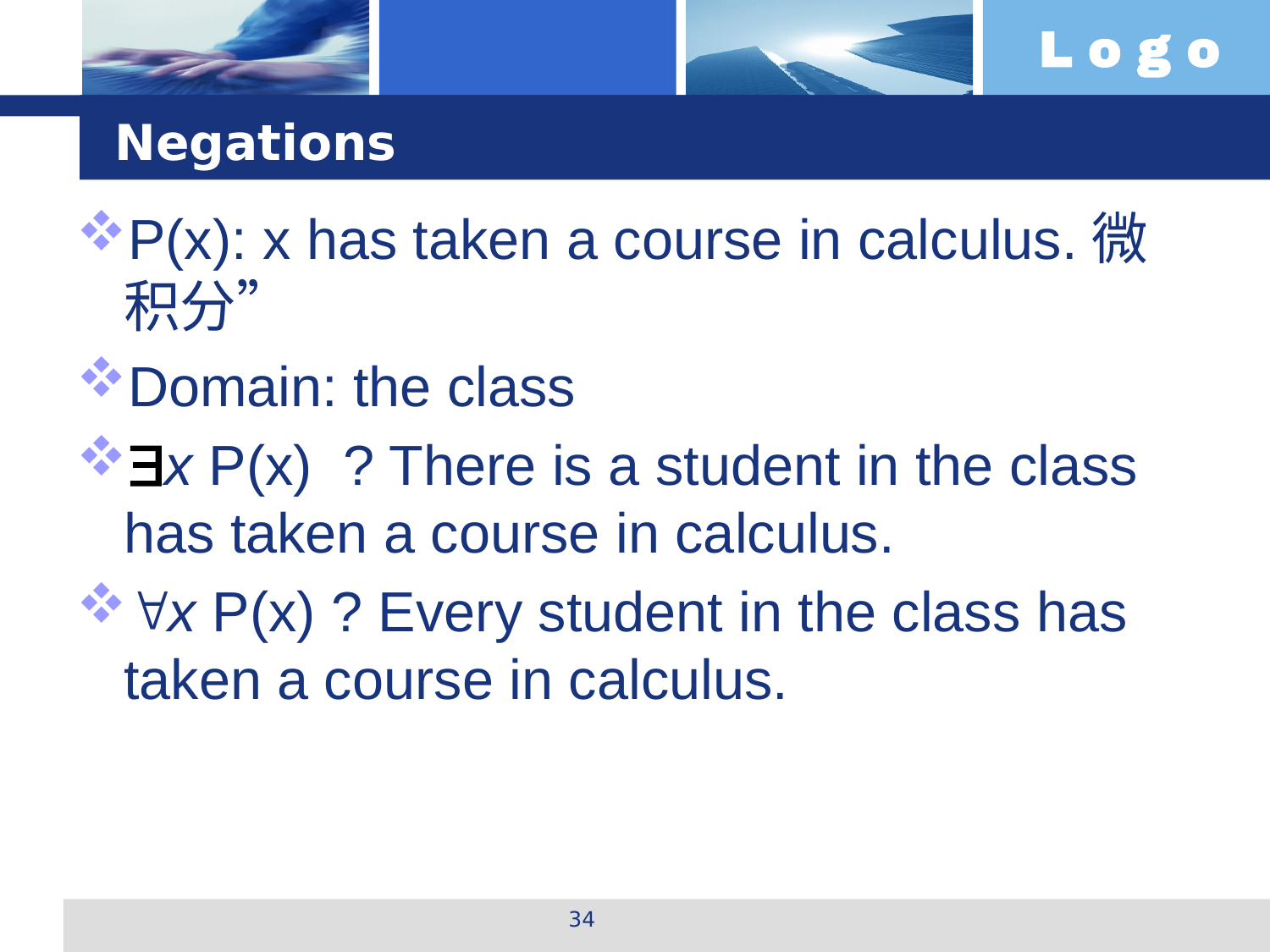

# Negations
P(x): x has taken a course in calculus.微积分”
Domain: the class
∃x P(x)  ? There is a student in the class has taken a course in calculus.
∀x P(x) ? Every student in the class has taken a course in calculus.

34